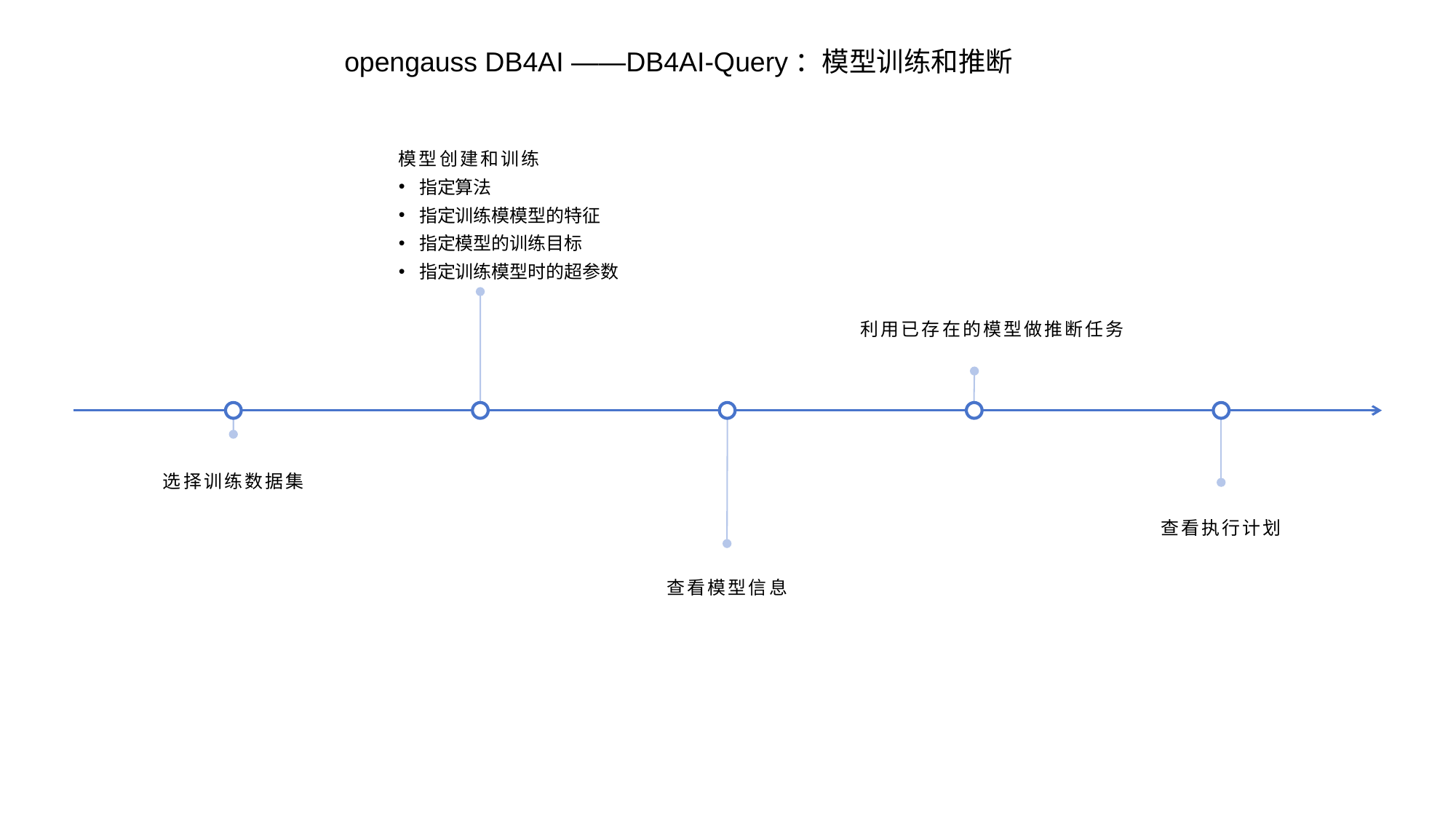

opengauss DB4AI ——DB4AI-Query：模型训练和推断
模型创建和训练
指定算法
指定训练模模型的特征
指定模型的训练目标
指定训练模型时的超参数

利用已存在的模型做推断任务

选择训练数据集
查看执行计划
查看模型信息